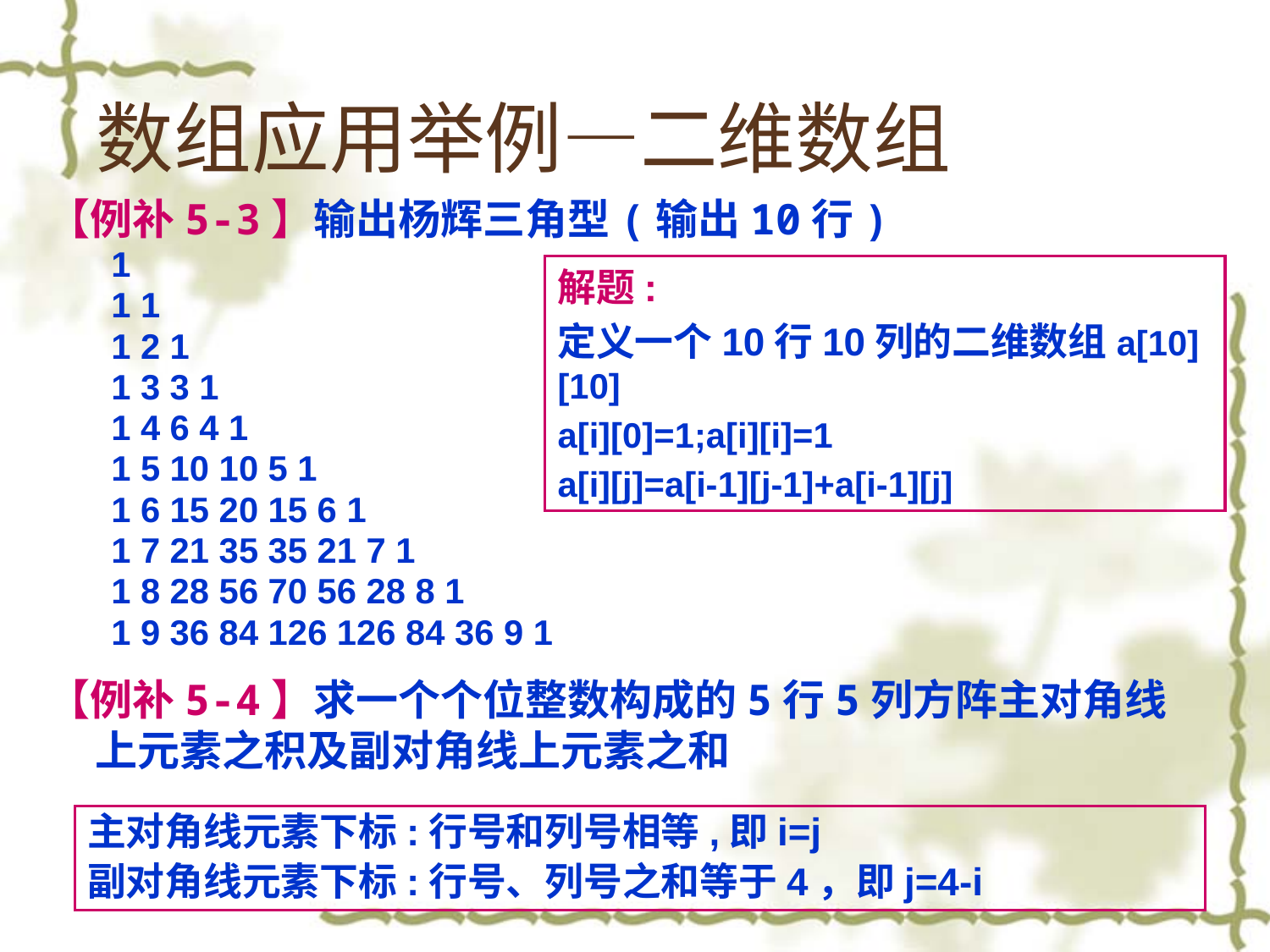

# 数组应用举例—二维数组
【例补5-3】输出杨辉三角型(输出10行)
1
1 1
1 2 1
1 3 3 1
1 4 6 4 1
1 5 10 10 5 1
1 6 15 20 15 6 1
1 7 21 35 35 21 7 1
1 8 28 56 70 56 28 8 1
1 9 36 84 126 126 84 36 9 1
【例补5-4】求一个个位整数构成的5行5列方阵主对角线上元素之积及副对角线上元素之和
解题:
定义一个10行10列的二维数组a[10][10]
a[i][0]=1;a[i][i]=1
a[i][j]=a[i-1][j-1]+a[i-1][j]
主对角线元素下标:行号和列号相等,即i=j
副对角线元素下标:行号、列号之和等于4，即j=4-i